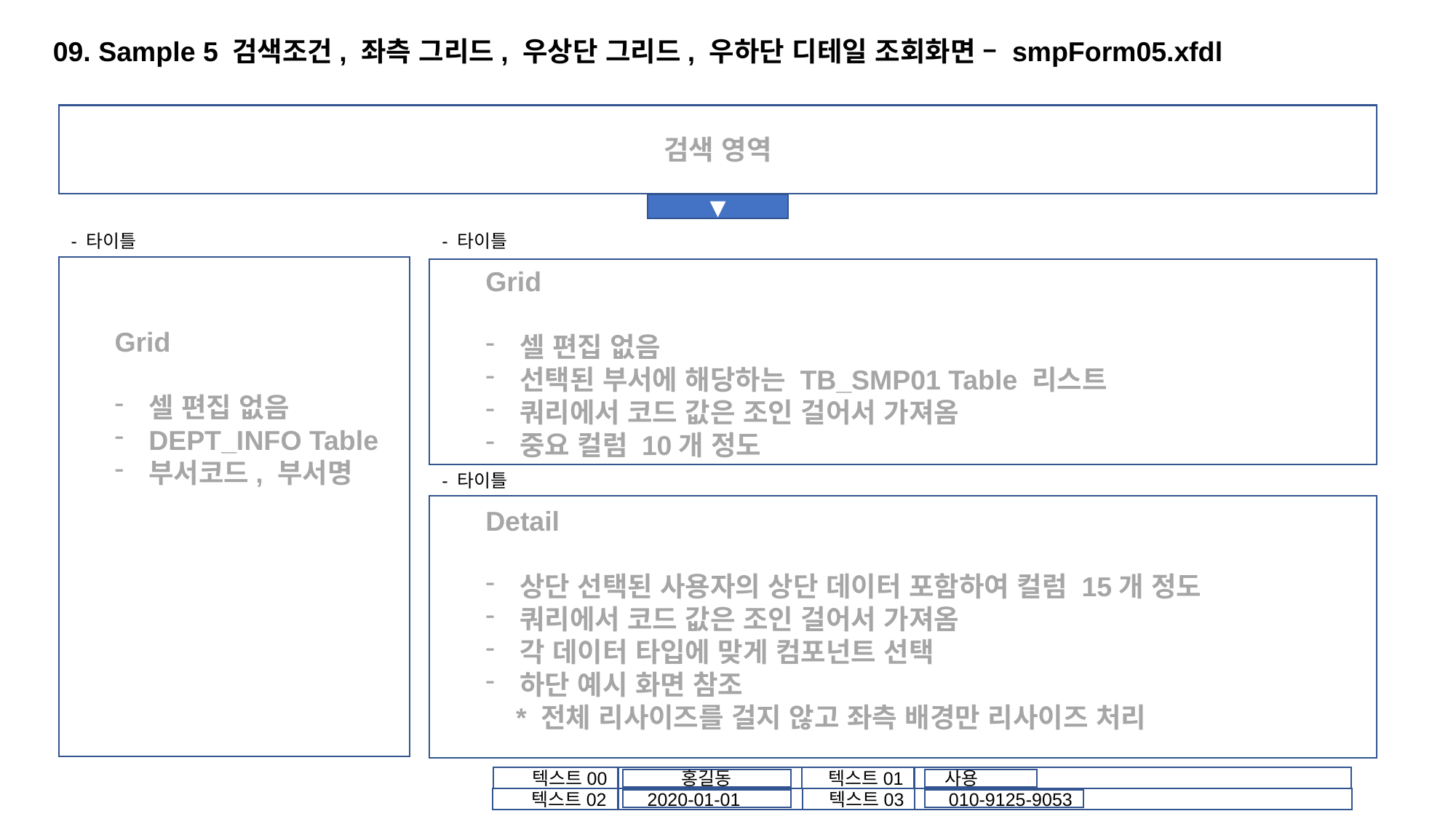

09. Sample 5 검색조건, 좌측 그리드, 우상단 그리드, 우하단 디테일 조회화면 – smpForm05.xfdl
검색 영역
▼
- 타이틀
- 타이틀

Grid

셀 편집 없음
선택된 부서에 해당하는 TB_SMP01 Table 리스트
쿼리에서 코드 값은 조인 걸어서 가져옴
중요 컬럼 10개 정도
Grid

셀 편집 없음
DEPT_INFO Table
부서코드, 부서명
- 타이틀

Detail

상단 선택된 사용자의 상단 데이터 포함하여 컬럼 15개 정도
쿼리에서 코드 값은 조인 걸어서 가져옴
각 데이터 타입에 맞게 컴포넌트 선택
하단 예시 화면 참조
    * 전체 리사이즈를 걸지 않고 좌측 배경만 리사이즈 처리
텍스트00

텍스트01
홍길동
 사용
텍스트02

텍스트03
2020-01-01
 010-9125-9053